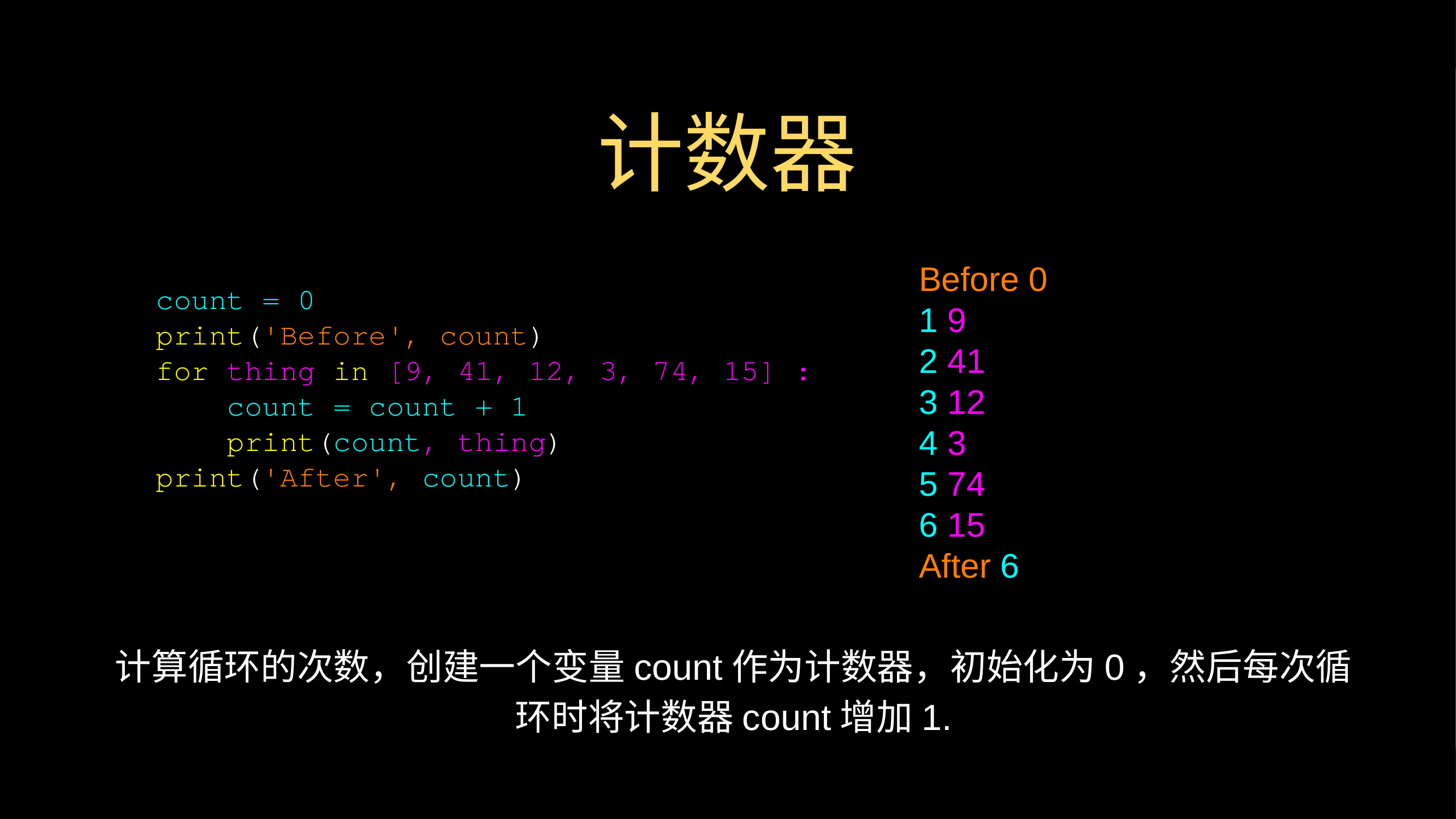

# 计数器
Before 0
1 9
2 41
3 12
4 3
5 74
6 15
After 6
count = 0
print('Before', count)
for thing in [9, 41, 12, 3, 74, 15] :
    count = count + 1
    print(count, thing)
print('After', count)
计算循环的次数，创建一个变量count作为计数器，初始化为0，然后每次循环时将计数器count增加1.